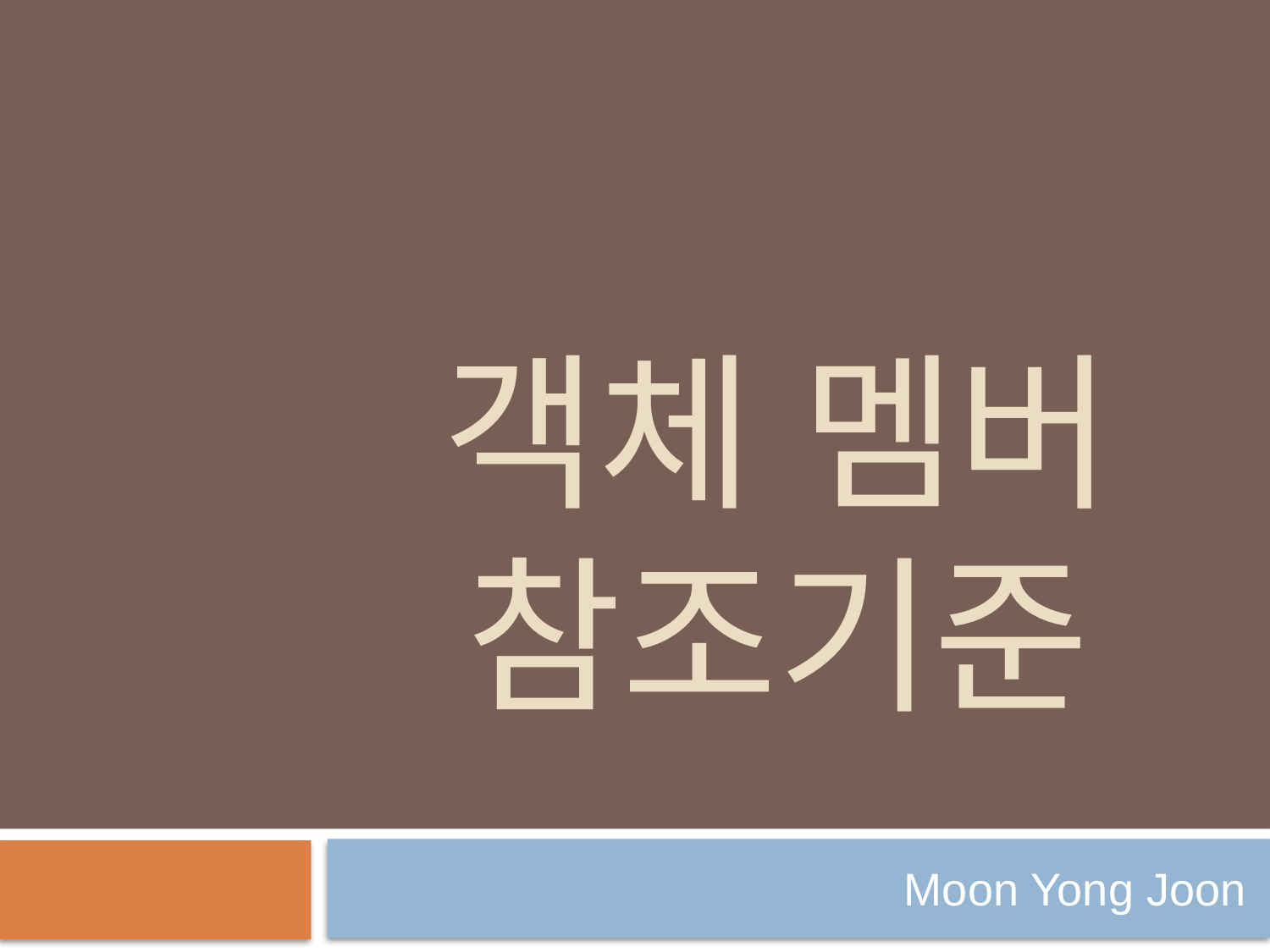

# 객체 멤버 참조기준
Moon Yong Joon